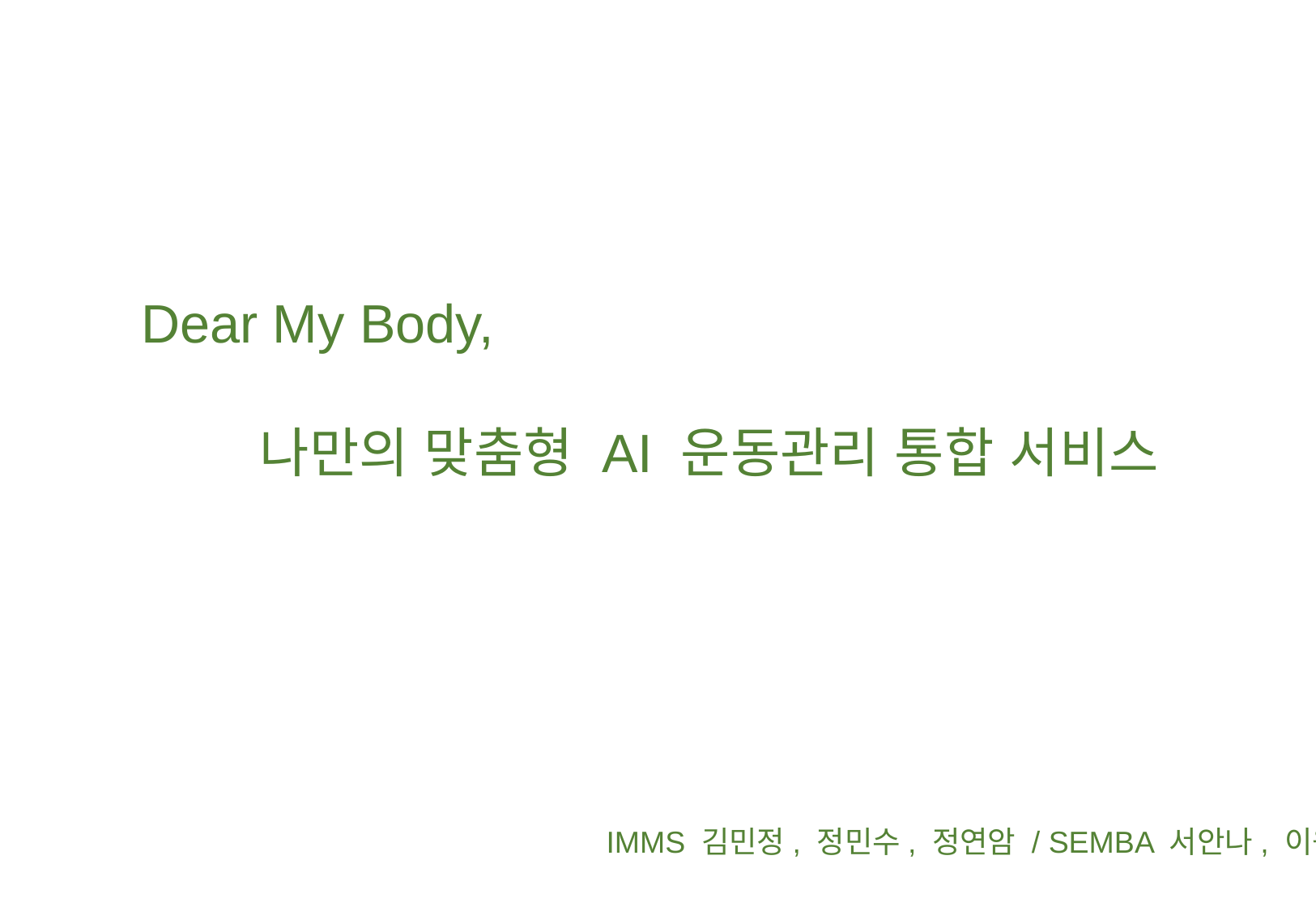

Dear My Body,

나만의 맞춤형 AI 운동관리 통합 서비스

IMMS 김민정, 정민수, 정연암 / SEMBA 서안나, 이원석